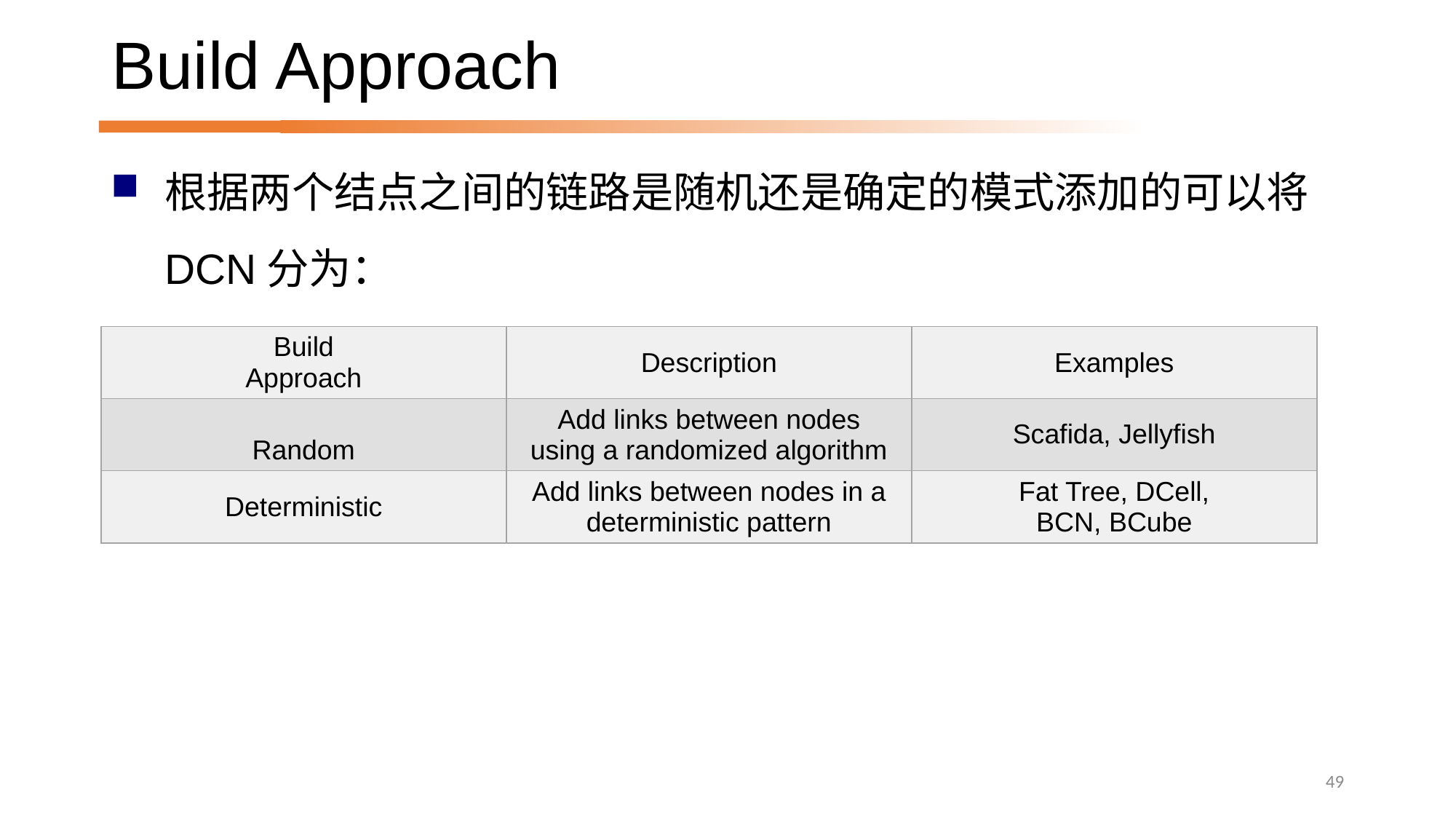

# Build Approach
根据两个结点之间的链路是随机还是确定的模式添加的可以将DCN分为：
| Build Approach | Description | Examples |
| --- | --- | --- |
| Random | Add links between nodes using a randomized algorithm | Scafida, Jellyfish |
| Deterministic | Add links between nodes in a deterministic pattern | Fat Tree, DCell, BCN, BCube |
49